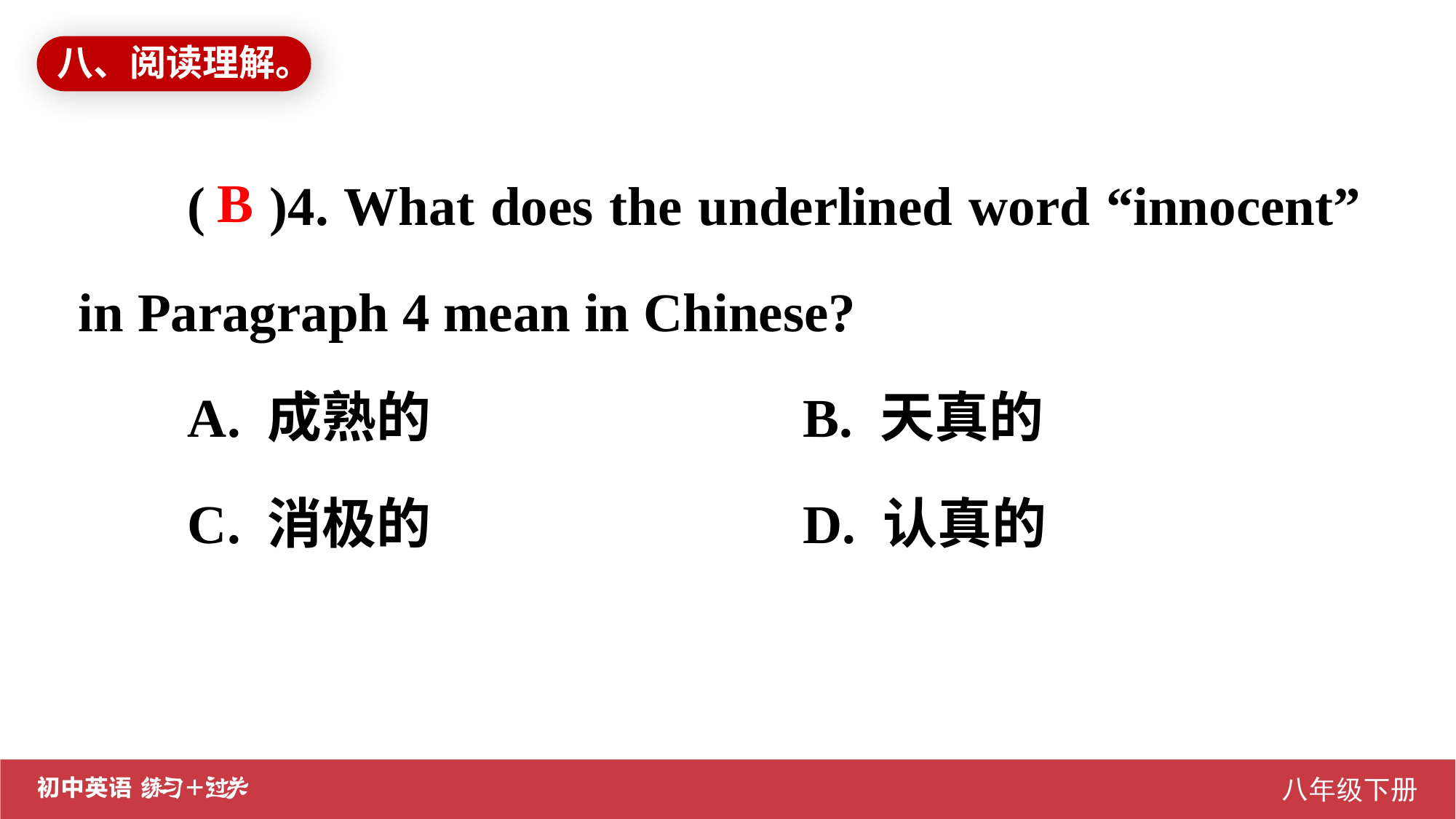

八、阅读理解。

(    )4. What does the underlined word “innocent” in Paragraph 4 mean in Chinese?
A. 成熟的                             B. 天真的
C. 消极的                             D. 认真的
B